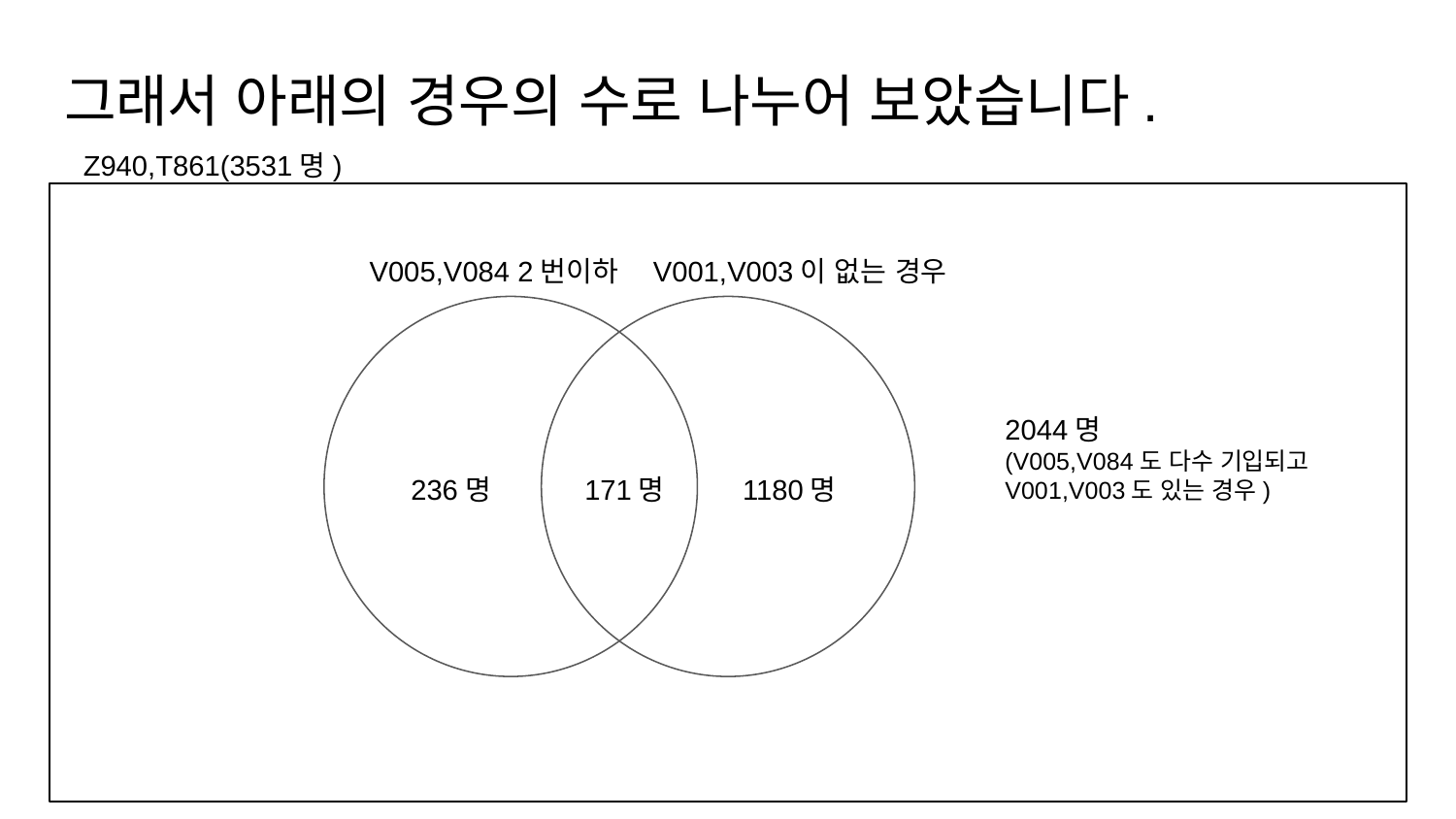

# 그래서 아래의 경우의 수로 나누어 보았습니다.
Z940,T861(3531명)

V005,V084 2번이하
V001,V003이 없는 경우

2044명
(V005,V084도 다수 기입되고 V001,V003도 있는 경우)
236명
171명
1180명